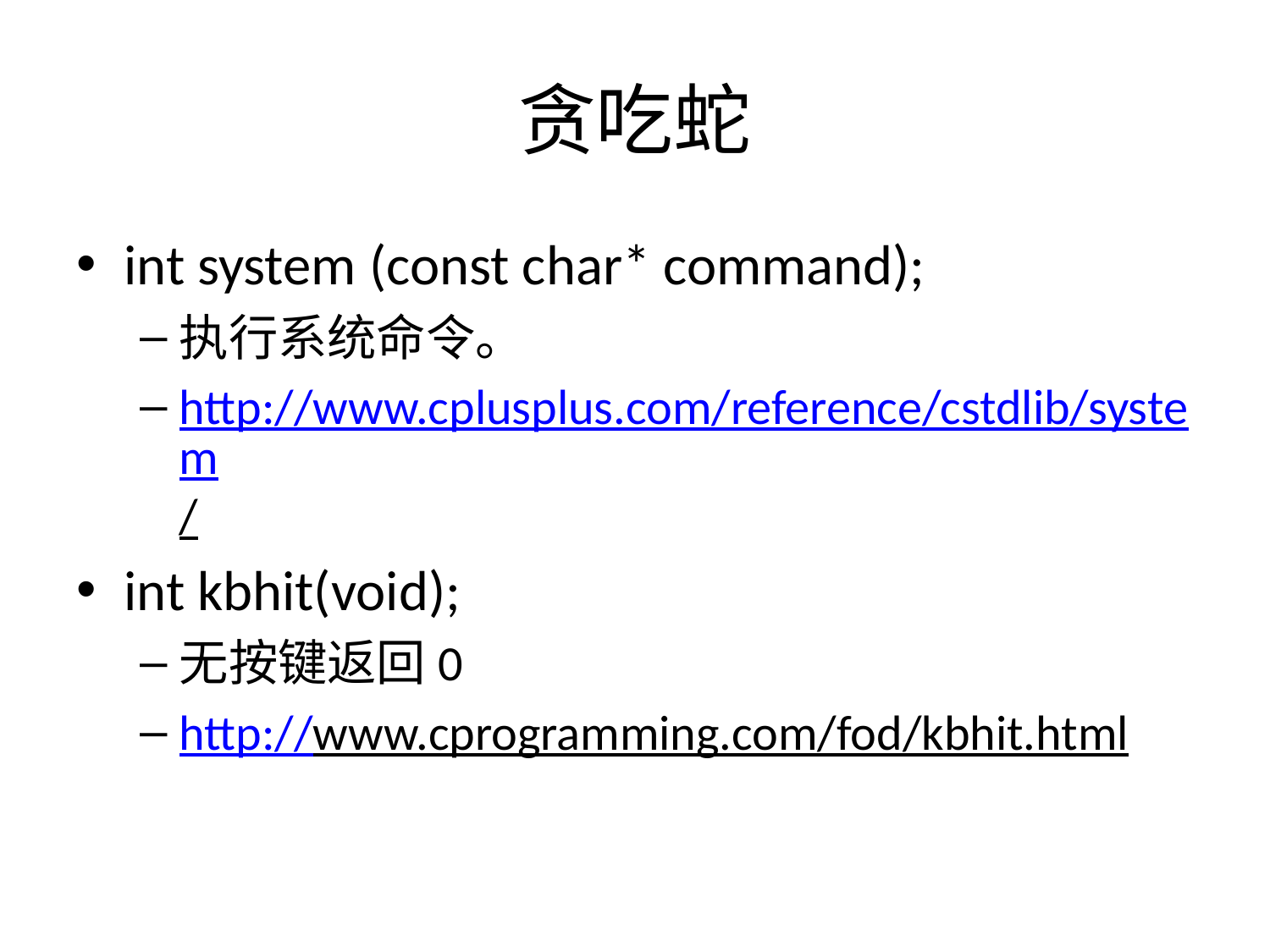

# 贪吃蛇
int system (const char* command);
执行系统命令。
http://www.cplusplus.com/reference/cstdlib/system/
int kbhit(void);
无按键返回0
http://www.cprogramming.com/fod/kbhit.html